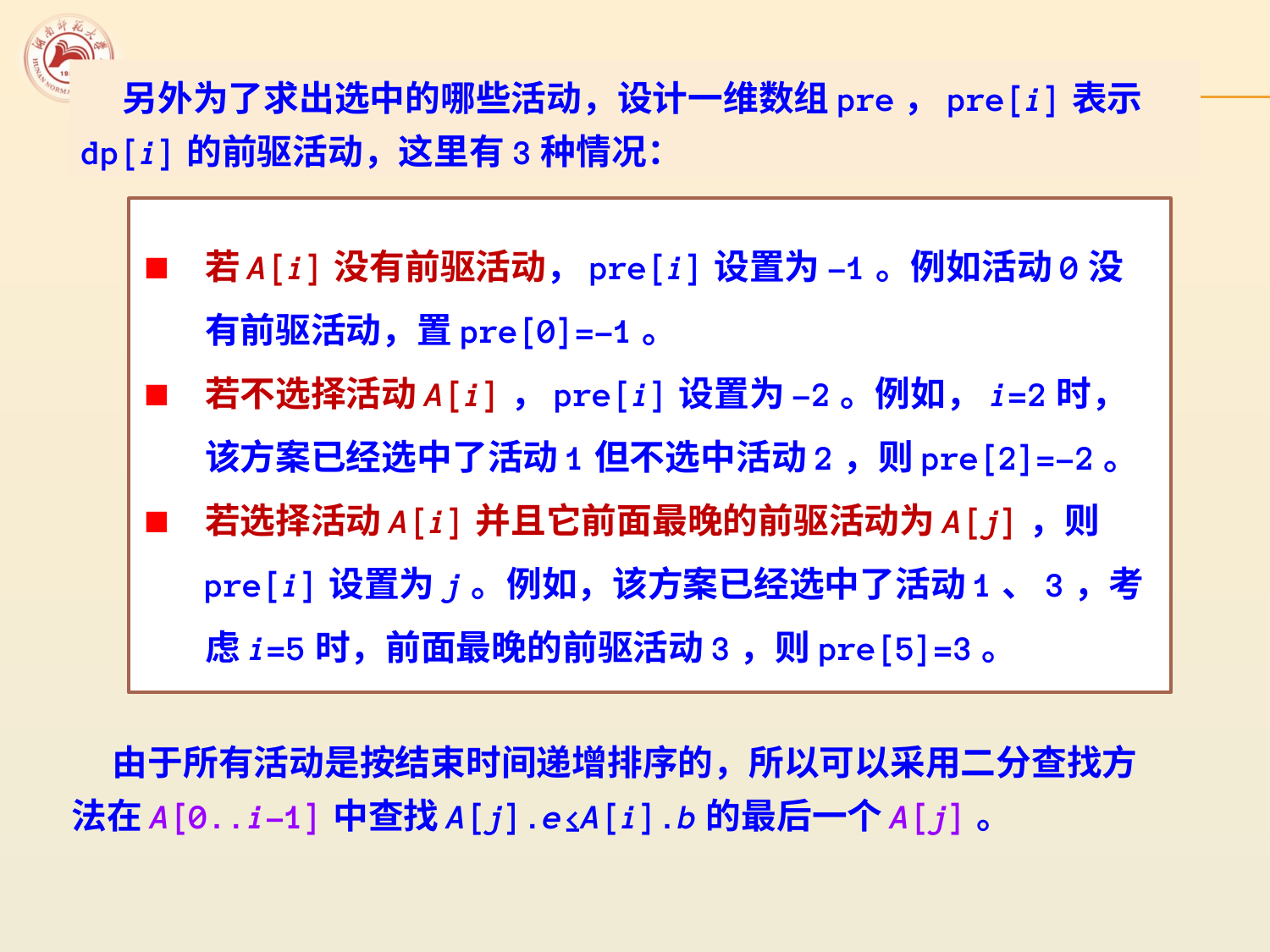

另外为了求出选中的哪些活动，设计一维数组pre，pre[i]表示dp[i]的前驱活动，这里有3种情况：
若A[i]没有前驱活动，pre[i]设置为-1。例如活动0没有前驱活动，置pre[0]=-1。
若不选择活动A[i]，pre[i]设置为-2。例如，i=2时，该方案已经选中了活动1但不选中活动2，则pre[2]=-2。
若选择活动A[i]并且它前面最晚的前驱活动为A[j]，则pre[i]设置为j。例如，该方案已经选中了活动1、3，考虑i=5时，前面最晚的前驱活动3，则pre[5]=3。
    由于所有活动是按结束时间递增排序的，所以可以采用二分查找方法在A[0..i-1]中查找A[j].e≤A[i].b的最后一个A[j]。